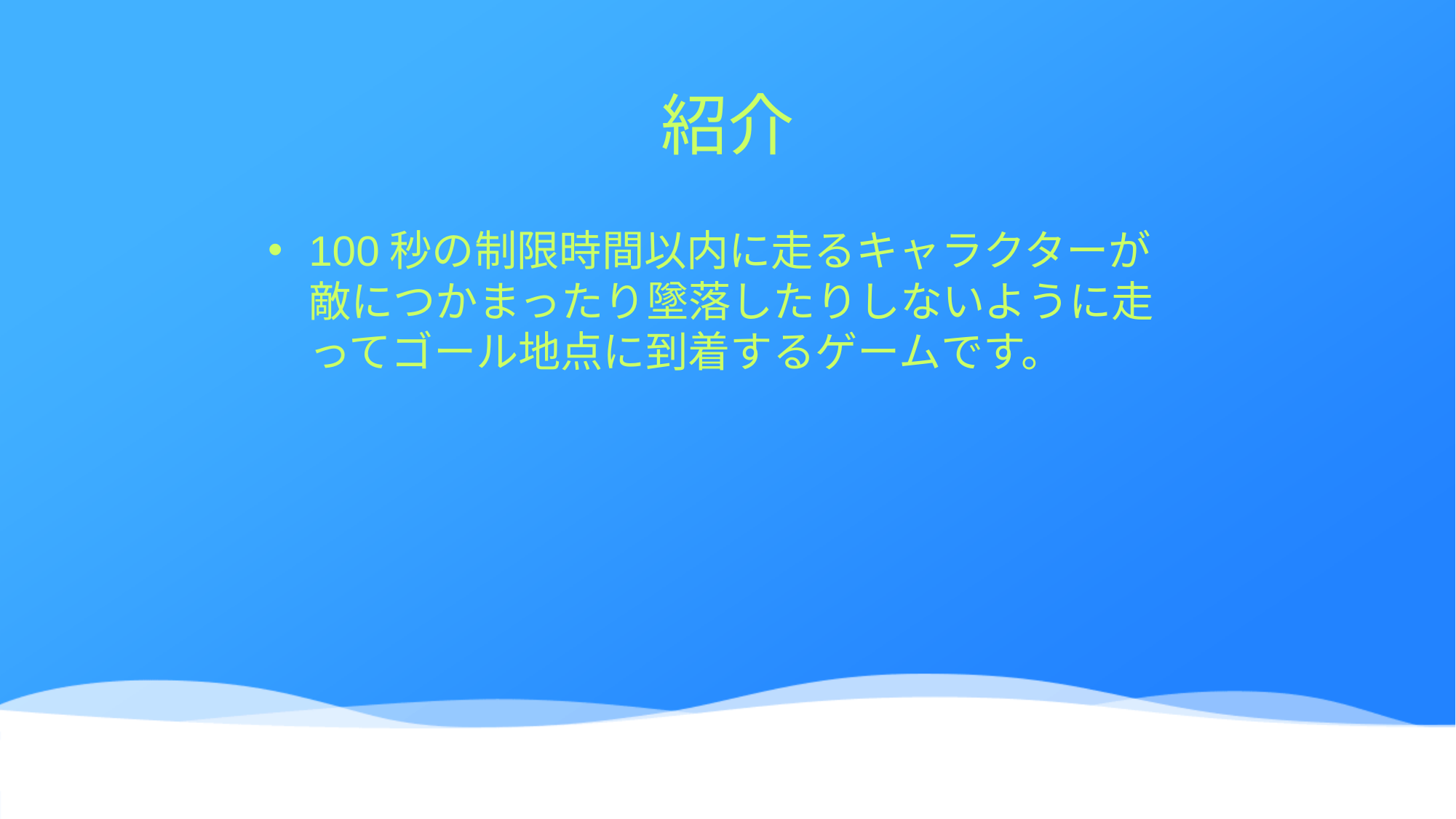

# 紹介
100秒の制限時間以内に走るキャラクターが敵につかまったり墜落したりしないように走ってゴール地点に到着するゲームです。